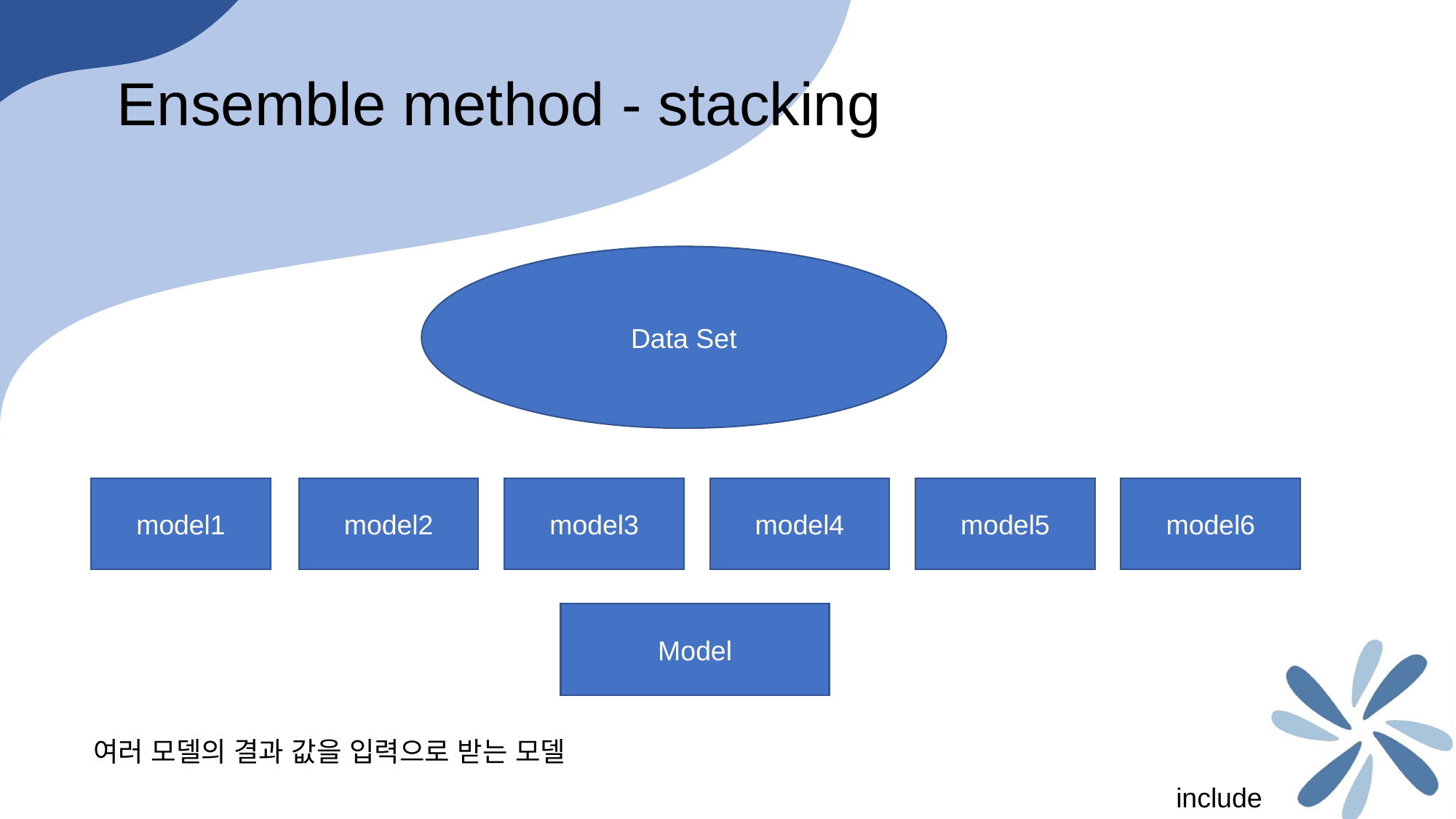

Ensemble method - stacking
Data Set
model1
model2
model3
model4
model5
model6
Model
여러 모델의 결과 값을 입력으로 받는 모델